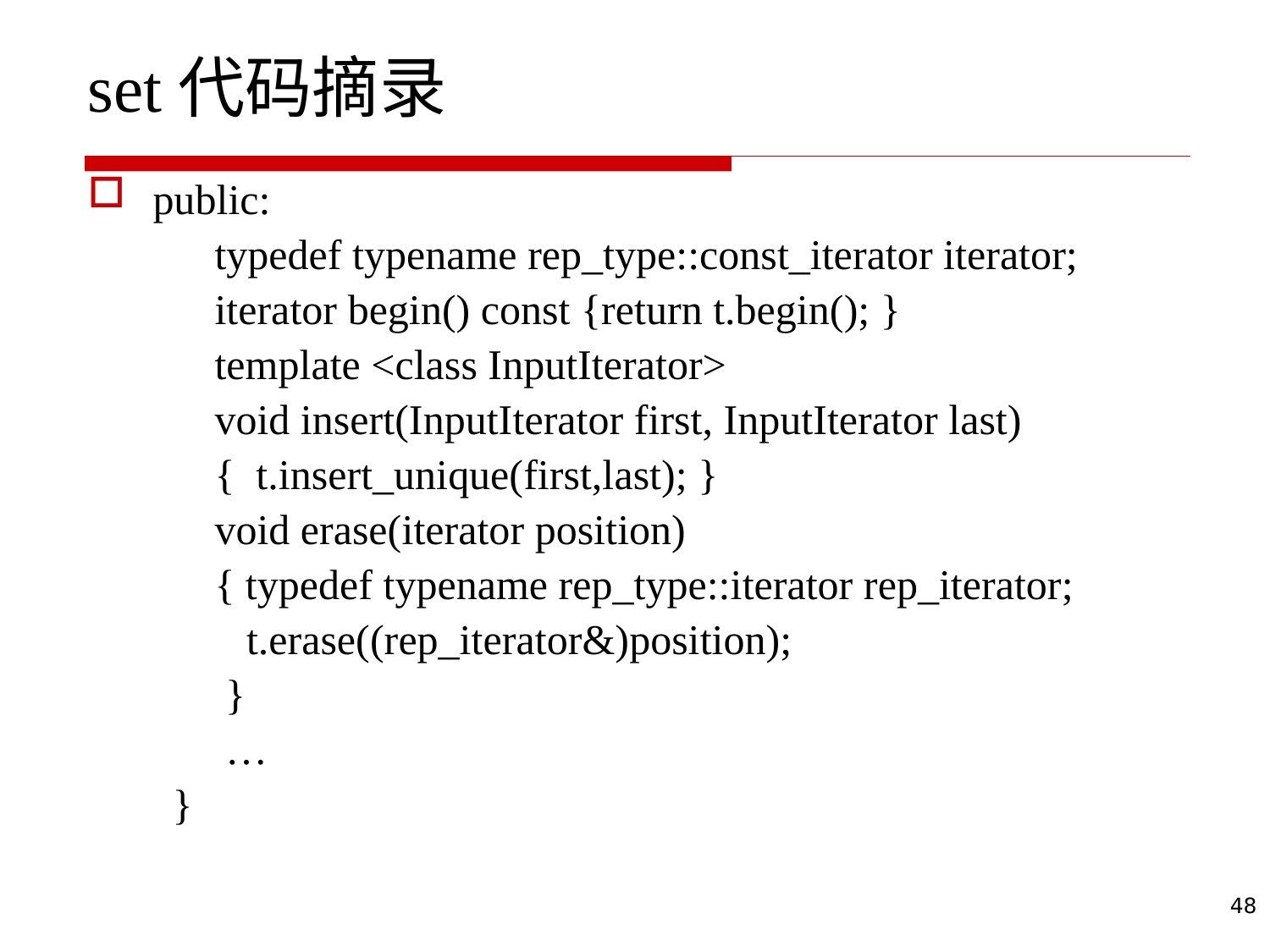

# set代码摘录
public:
	typedef typename rep_type::const_iterator iterator;
            iterator begin() const {return t.begin(); }
            template <class InputIterator>
            void insert(InputIterator first, InputIterator last)
            {  t.insert_unique(first,last); }
            void erase(iterator position)
            { typedef typename rep_type::iterator rep_iterator;
               t.erase((rep_iterator&)position);
             }
             …
        }

48